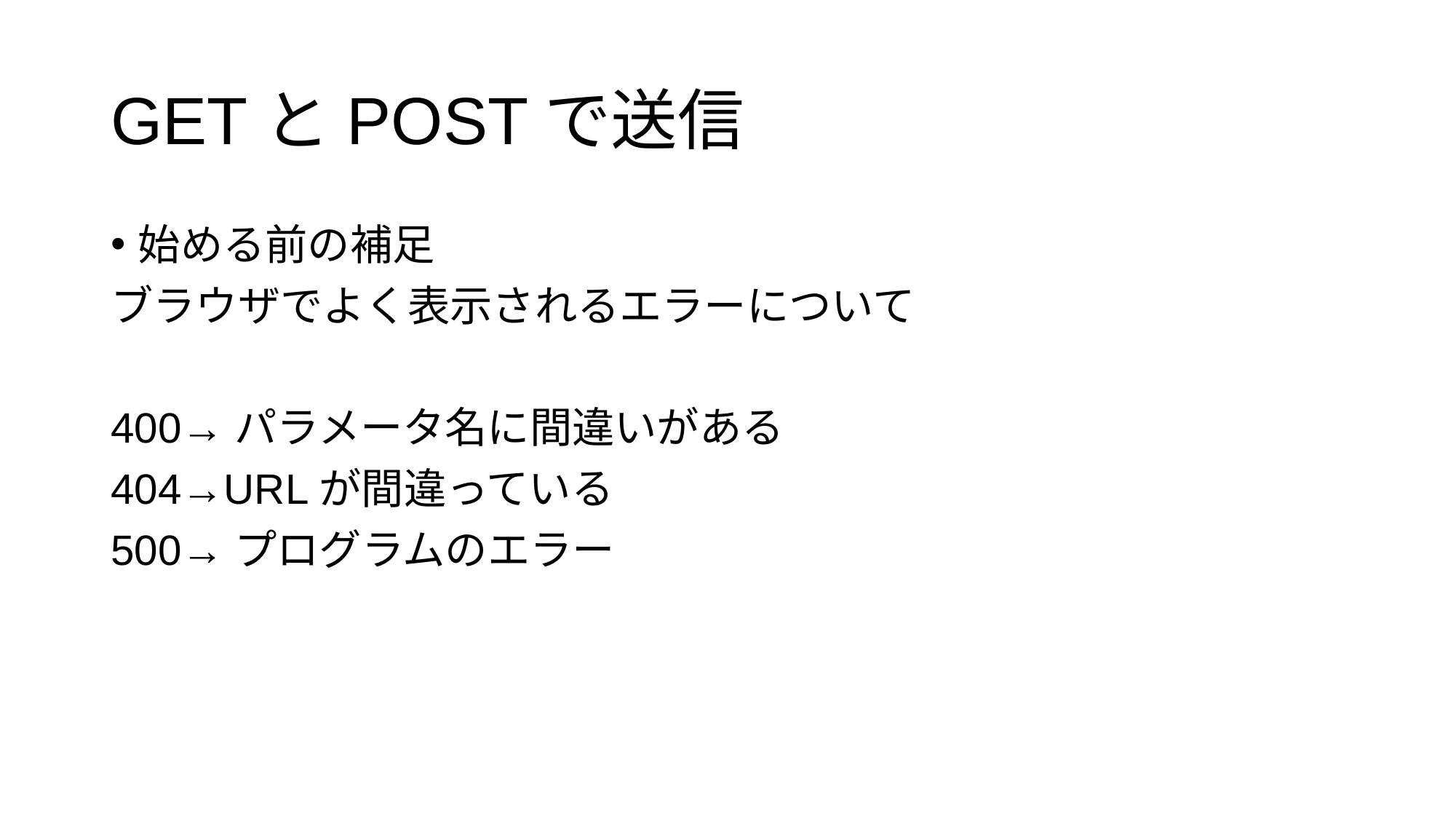

# GETとPOSTで送信
始める前の補足
ブラウザでよく表示されるエラーについて

400→パラメータ名に間違いがある
404→URLが間違っている
500→プログラムのエラー